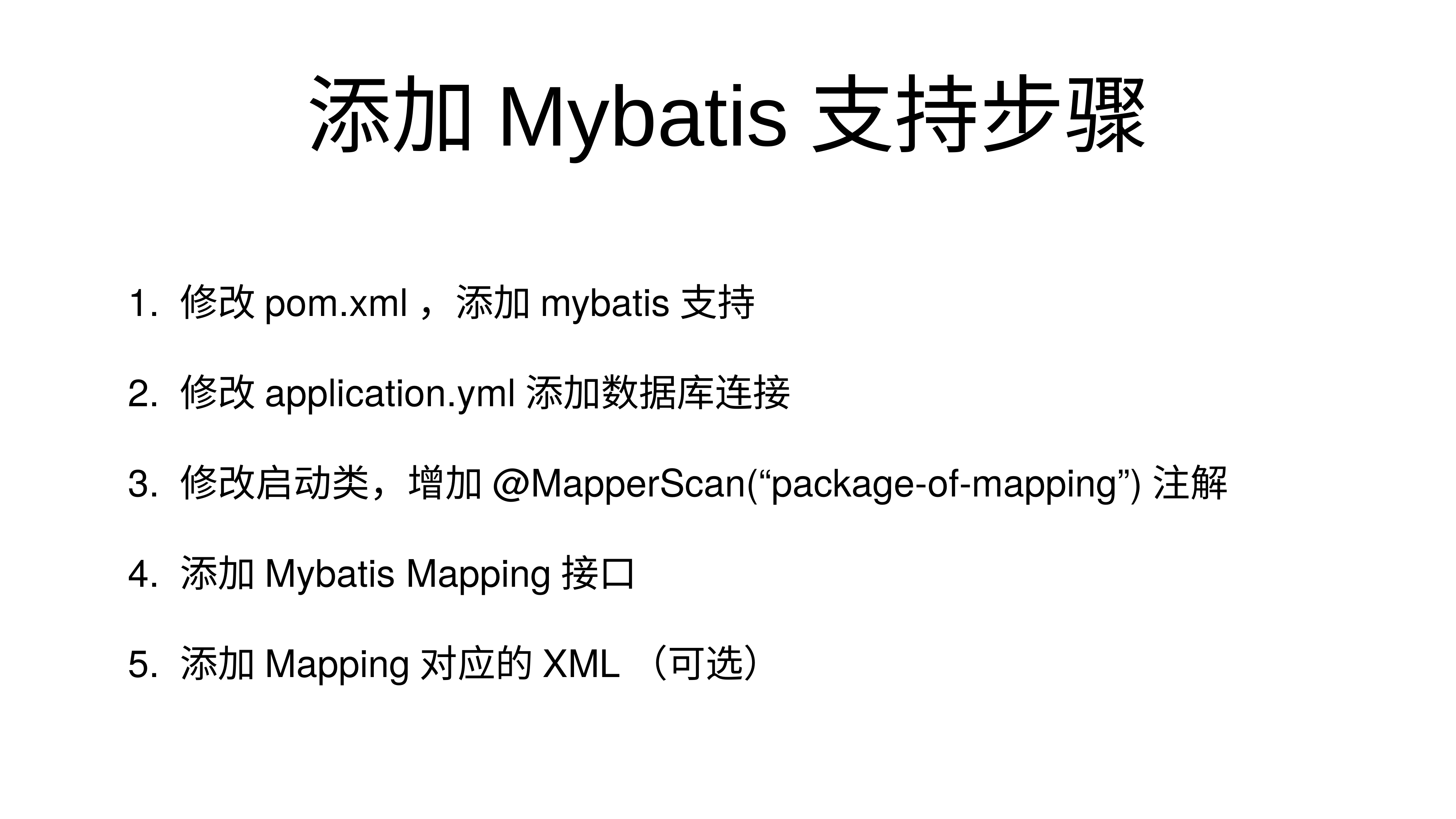

# 添加Mybatis支持步骤
修改pom.xml，添加mybatis支持
修改application.yml添加数据库连接
修改启动类，增加@MapperScan(“package-of-mapping”)注解
添加Mybatis Mapping接口
添加Mapping对应的XML（可选）